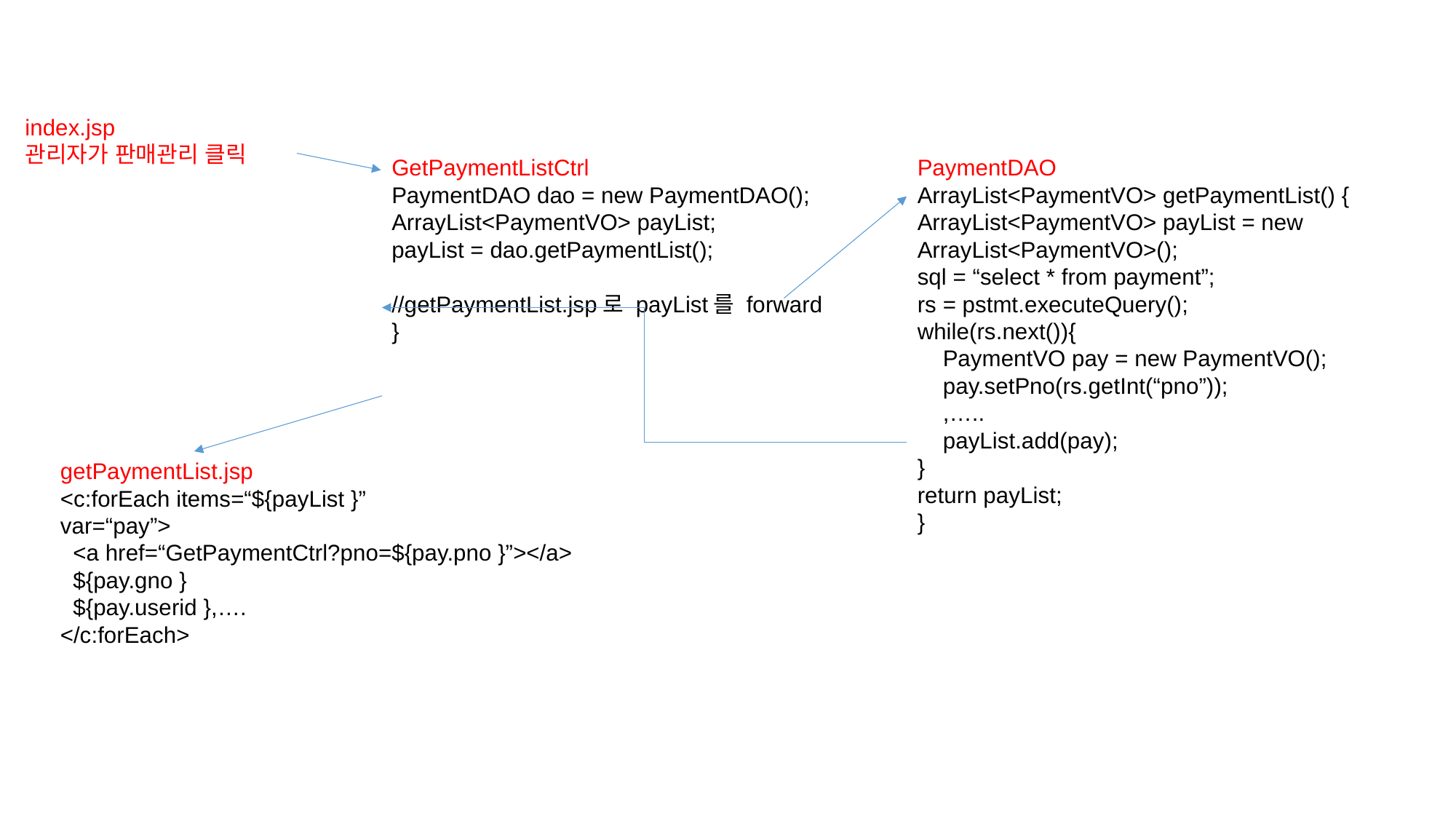

index.jsp
관리자가 판매관리 클릭
PaymentDAO
ArrayList<PaymentVO> getPaymentList() {
ArrayList<PaymentVO> payList = new ArrayList<PaymentVO>();
sql = “select * from payment”;
rs = pstmt.executeQuery();
while(rs.next()){
    PaymentVO pay = new PaymentVO();
    pay.setPno(rs.getInt(“pno”));
    ,…..
    payList.add(pay);
}
return payList;
}
GetPaymentListCtrl
PaymentDAO dao = new PaymentDAO();
ArrayList<PaymentVO> payList;
payList = dao.getPaymentList();

//getPaymentList.jsp로 payList를 forward
}
getPaymentList.jsp
<c:forEach items=“${payList }”
var=“pay”>
  <a href=“GetPaymentCtrl?pno=${pay.pno }”></a>
  ${pay.gno }
  ${pay.userid },….
</c:forEach>